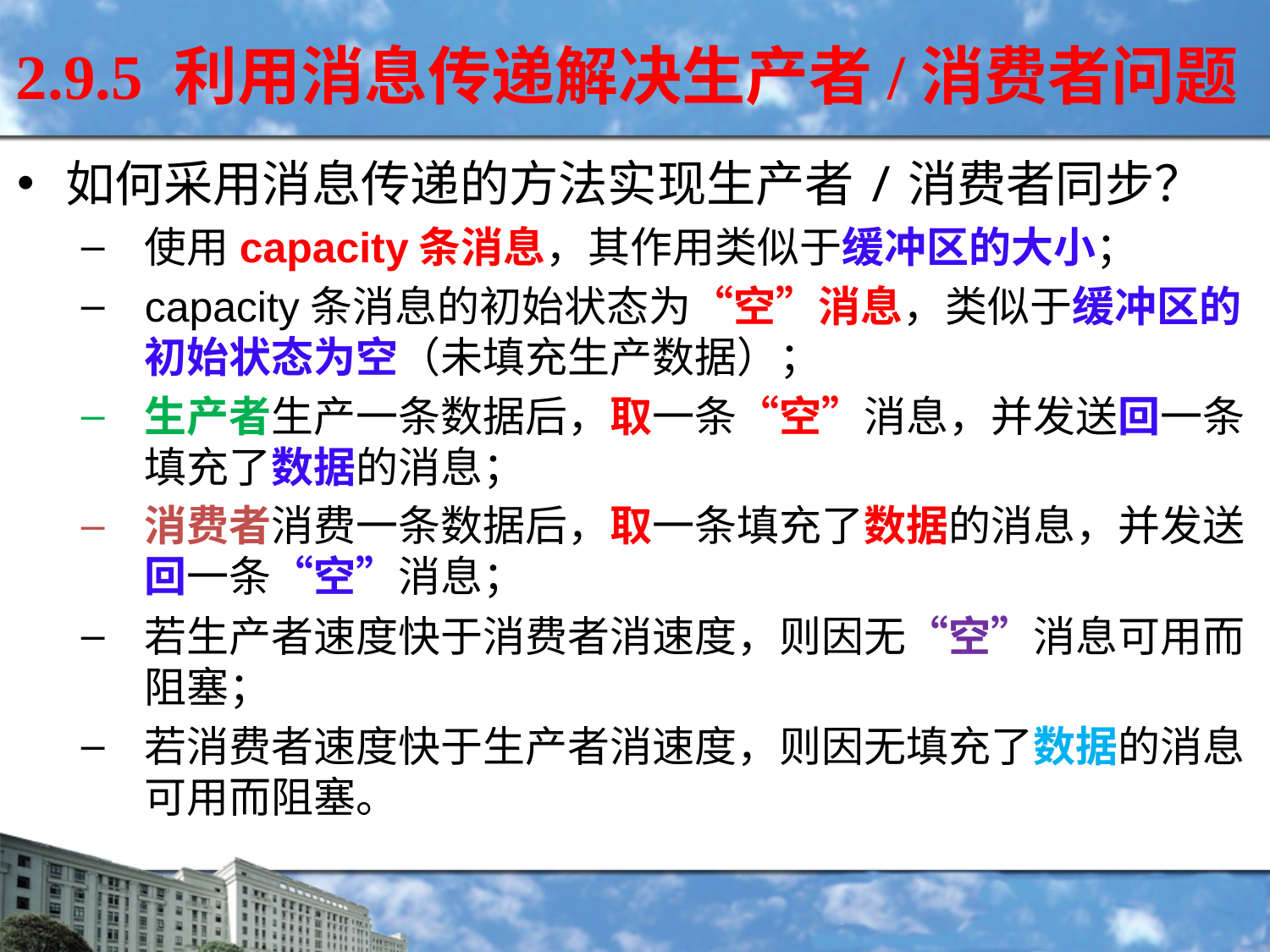

2.9.5 利用消息传递解决生产者/消费者问题
如何采用消息传递的方法实现生产者/消费者同步？
使用capacity条消息，其作用类似于缓冲区的大小；
capacity条消息的初始状态为“空”消息，类似于缓冲区的初始状态为空（未填充生产数据）；
生产者生产一条数据后，取一条“空”消息，并发送回一条填充了数据的消息；
消费者消费一条数据后，取一条填充了数据的消息，并发送回一条“空”消息；
若生产者速度快于消费者消速度，则因无“空”消息可用而阻塞；
若消费者速度快于生产者消速度，则因无填充了数据的消息可用而阻塞。